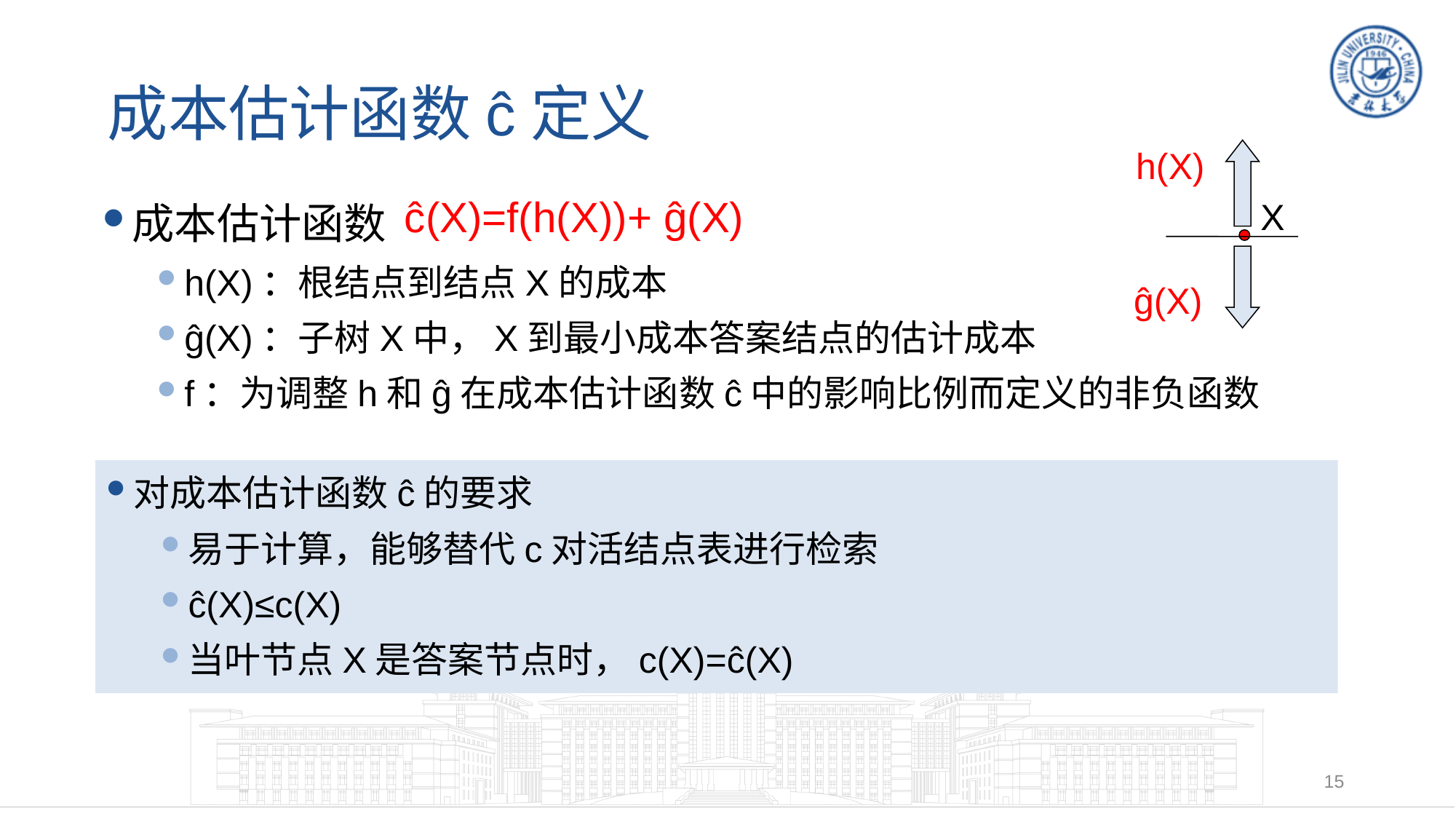

# 成本估计函数ĉ定义
h(X)

X

ĝ(X)
ĉ(X)=f(h(X))+ ĝ(X)
成本估计函数
h(X)：根结点到结点X的成本
ĝ(X)：子树X中，X到最小成本答案结点的估计成本
f：为调整h和ĝ在成本估计函数ĉ中的影响比例而定义的非负函数
对成本估计函数ĉ的要求
易于计算，能够替代c对活结点表进行检索
ĉ(X)≤c(X)
当叶节点X是答案节点时，c(X)=ĉ(X)

15